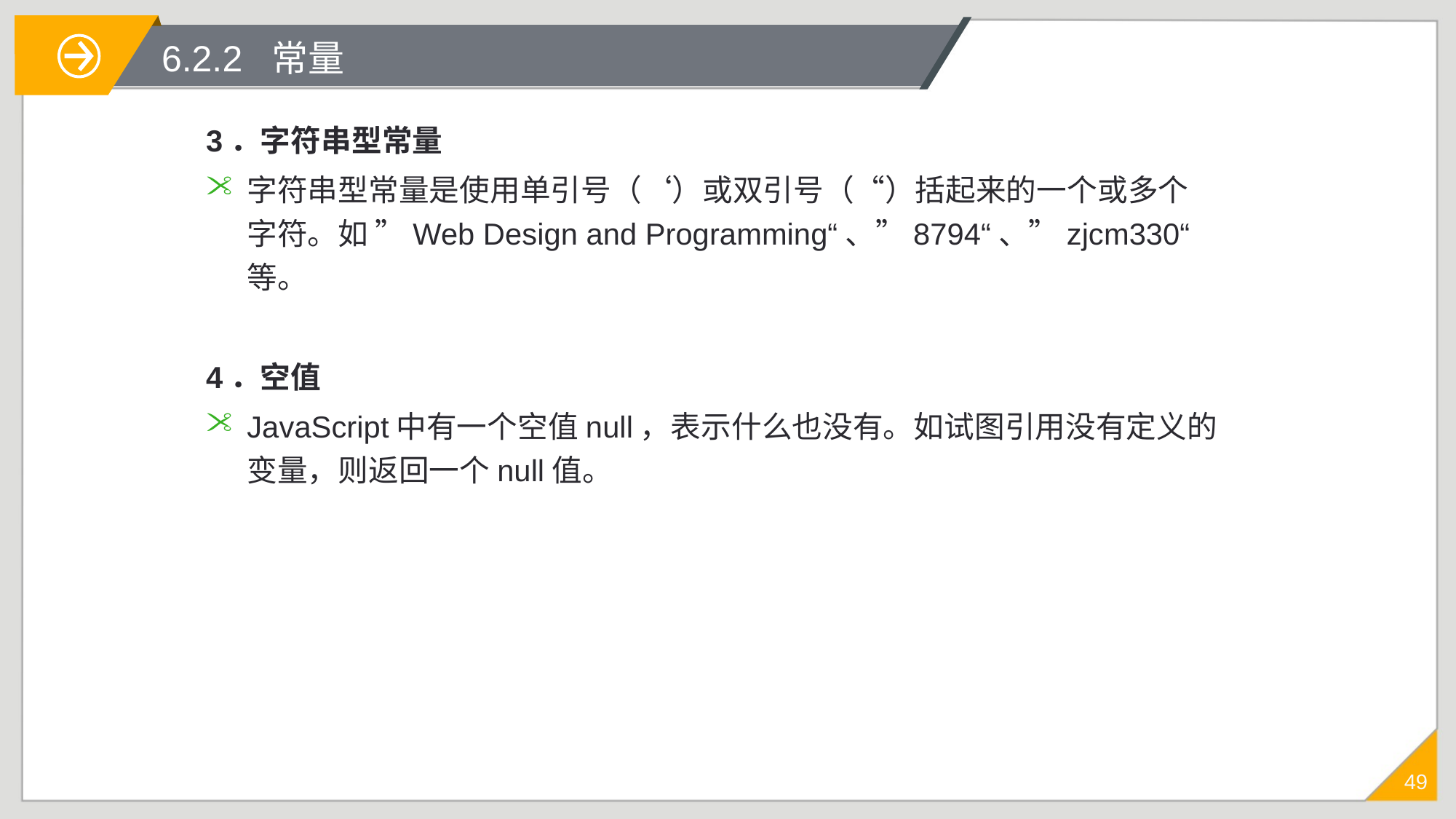

# 6.2.2  常量
3．字符串型常量
字符串型常量是使用单引号（‘）或双引号（“）括起来的一个或多个字符。如 ”Web Design and Programming“、”8794“、”zjcm330“ 等。

4．空值
JavaScript中有一个空值null，表示什么也没有。如试图引用没有定义的变量，则返回一个null值。